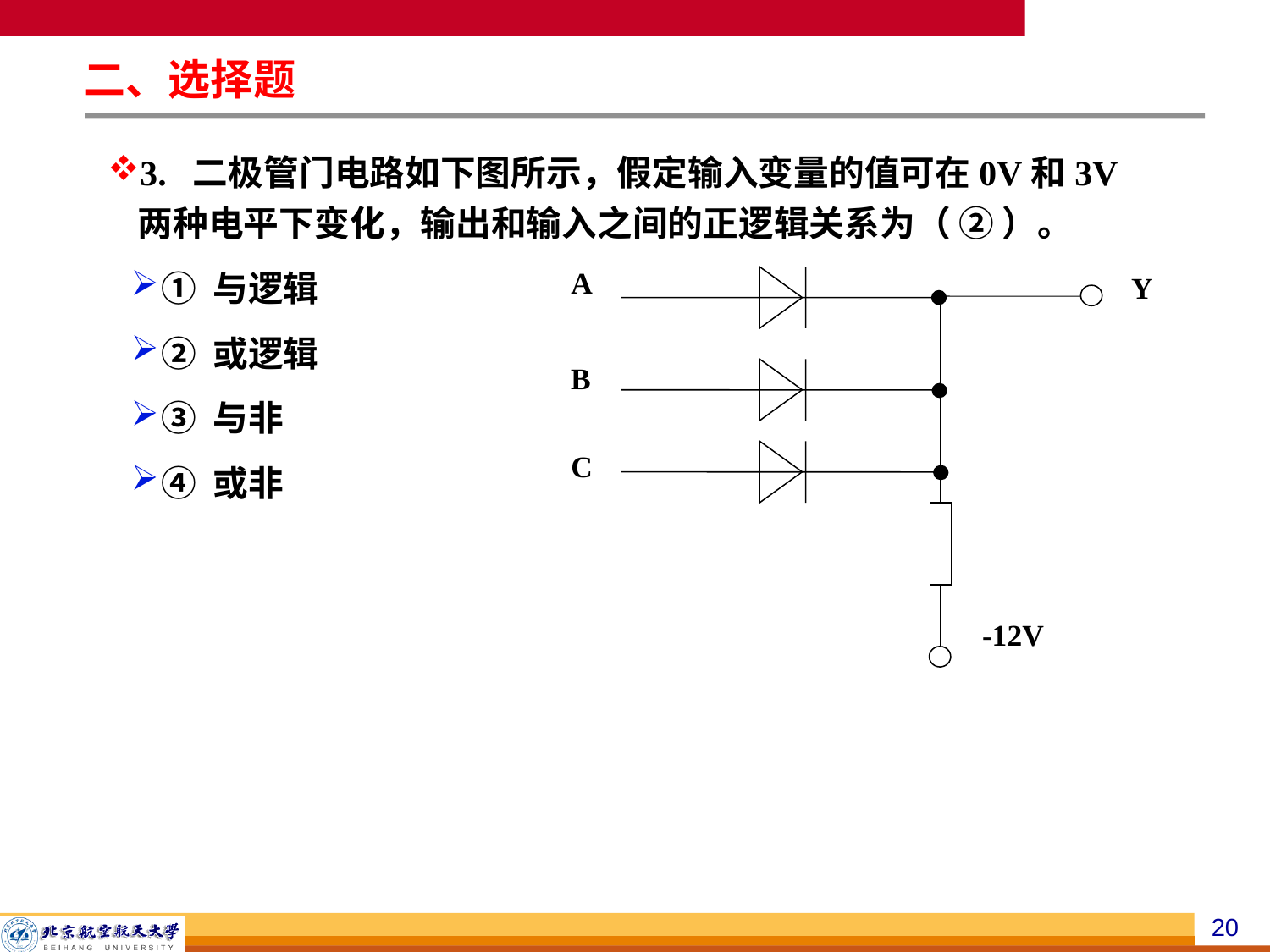

二、选择题
3.  二极管门电路如下图所示，假定输入变量的值可在0V和3V两种电平下变化，输出和输入之间的正逻辑关系为（ ② ）。
① 与逻辑
② 或逻辑
③ 与非
④ 或非

A

Y

B

C

-12V